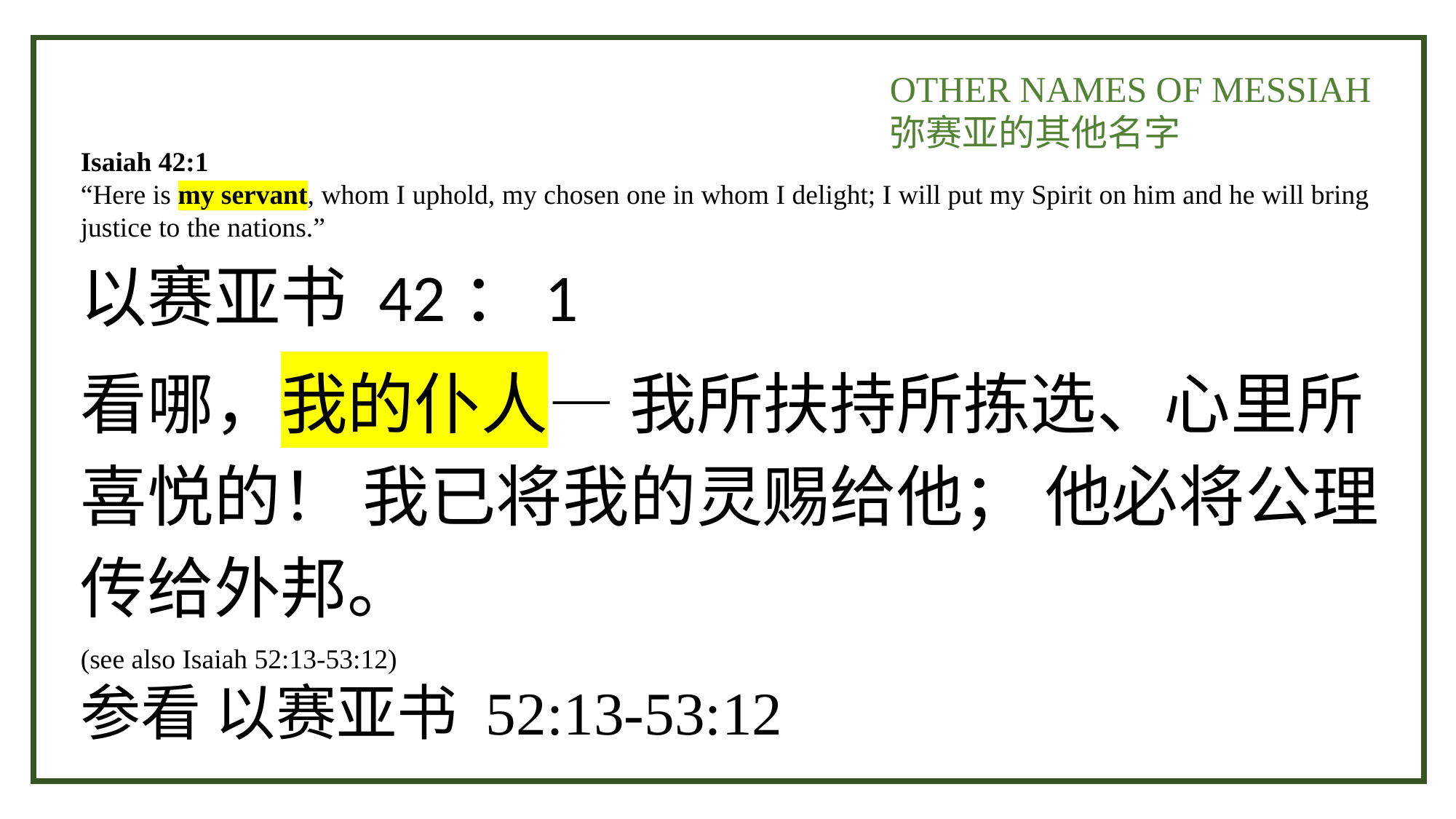

OTHER NAMES OF MESSIAH
弥赛亚的其他名字
Isaiah 42:1
“Here is my servant, whom I uphold, my chosen one in whom I delight; I will put my Spirit on him and he will bring justice to the nations.”
以赛亚书 42：1
看哪，我的仆人— 我所扶持所拣选、心里所喜悦的！ 我已将我的灵赐给他； 他必将公理传给外邦。
(see also Isaiah 52:13-53:12)
参看 以赛亚书 52:13-53:12